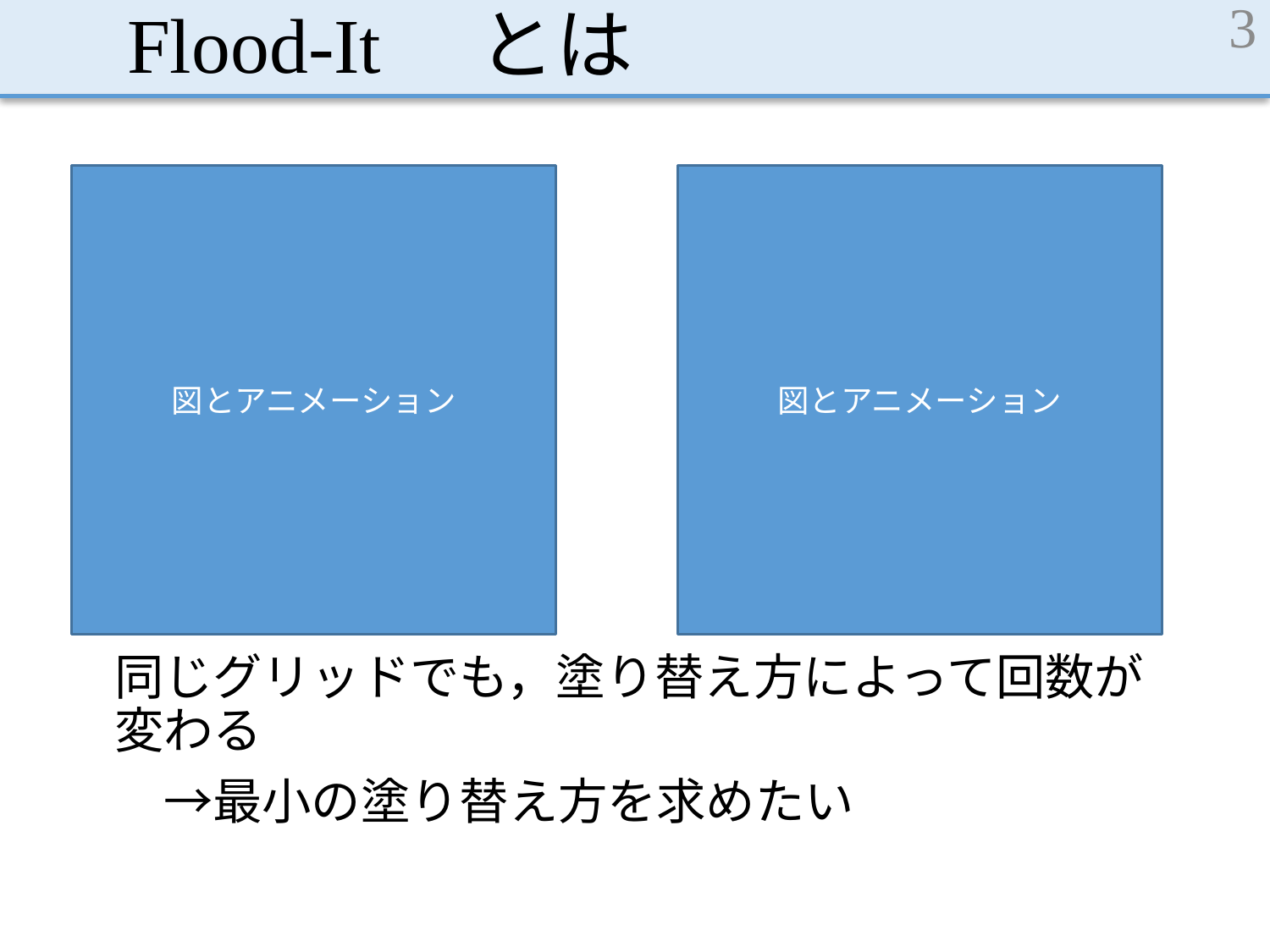

# Flood-It　とは
3
図とアニメーション
図とアニメーション
同じグリッドでも，塗り替え方によって回数が変わる
　→最小の塗り替え方を求めたい